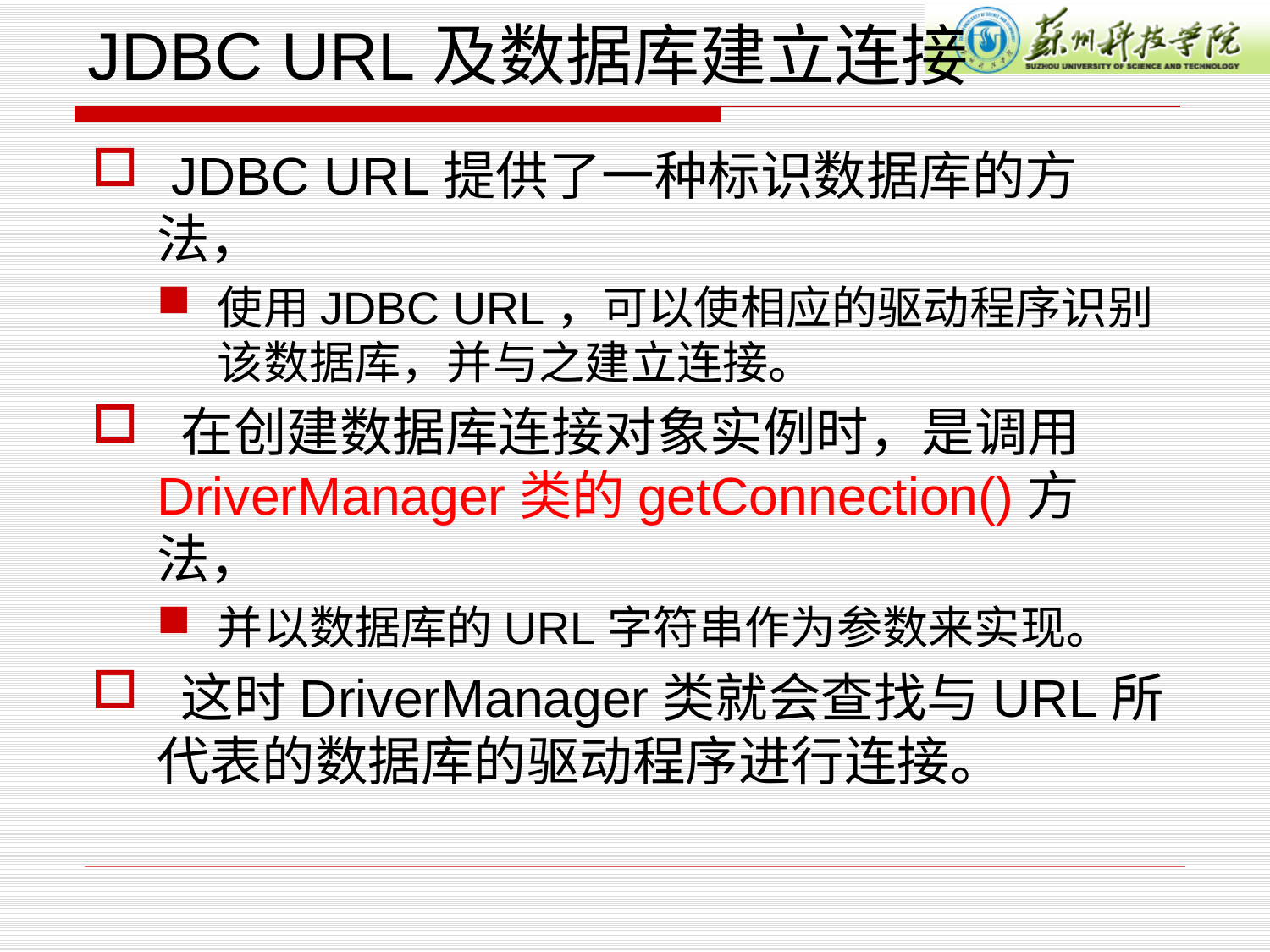

# JDBC URL及数据库建立连接
 JDBC URL提供了一种标识数据库的方法，
使用JDBC URL，可以使相应的驱动程序识别该数据库，并与之建立连接。
 在创建数据库连接对象实例时，是调用DriverManager类的getConnection()方法，
并以数据库的URL字符串作为参数来实现。
 这时DriverManager类就会查找与URL所代表的数据库的驱动程序进行连接。